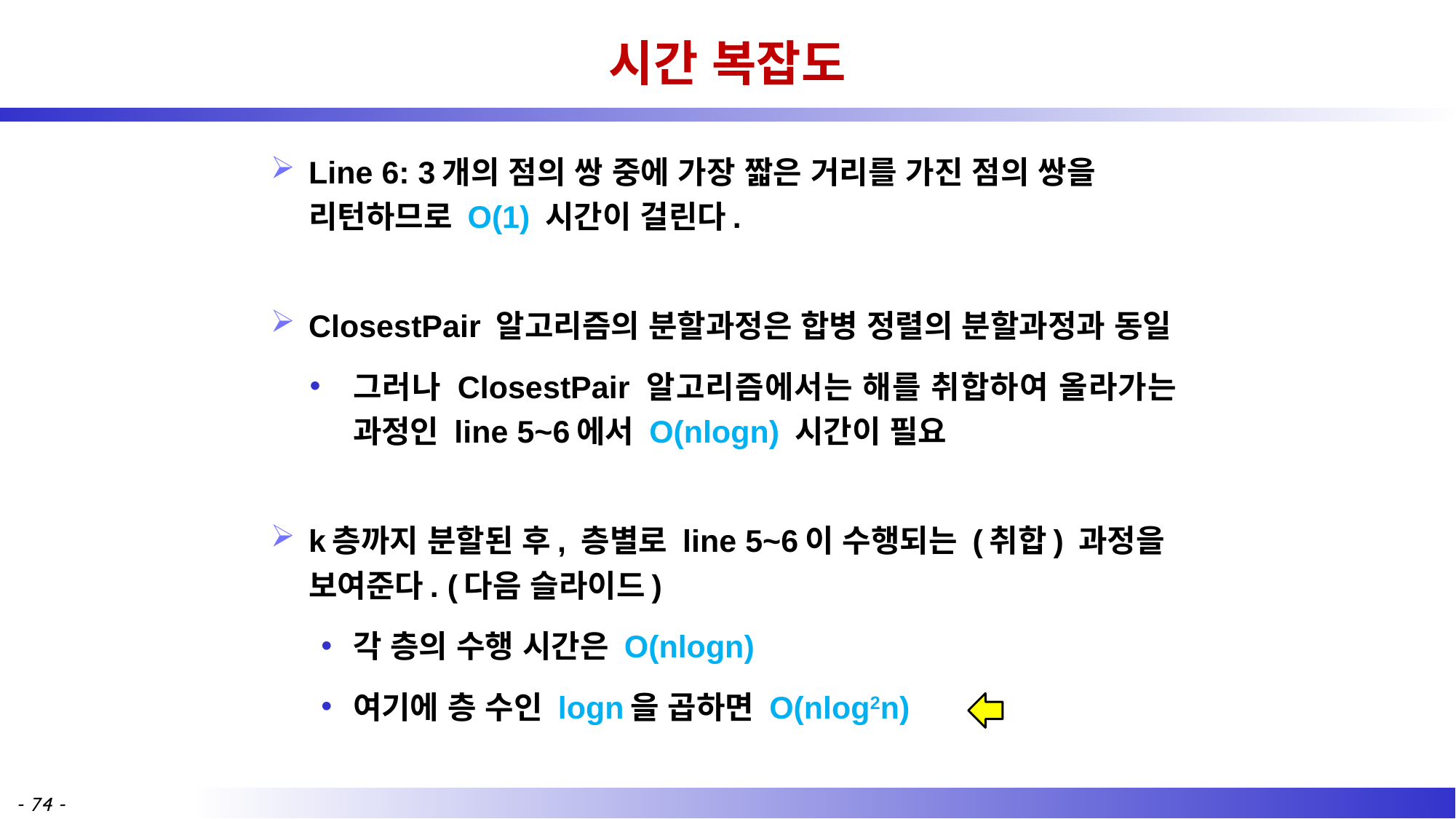

# 시간 복잡도
Line 6: 3개의 점의 쌍 중에 가장 짧은 거리를 가진 점의 쌍을 리턴하므로 O(1) 시간이 걸린다.

ClosestPair 알고리즘의 분할과정은 합병 정렬의 분할과정과 동일
그러나 ClosestPair 알고리즘에서는 해를 취합하여 올라가는 과정인 line 5~6에서 O(nlogn) 시간이 필요

k층까지 분할된 후, 층별로 line 5~6이 수행되는 (취합) 과정을 보여준다. (다음 슬라이드)
각 층의 수행 시간은 O(nlogn)
여기에 층 수인 logn을 곱하면 O(nlog2n)

- 74 -